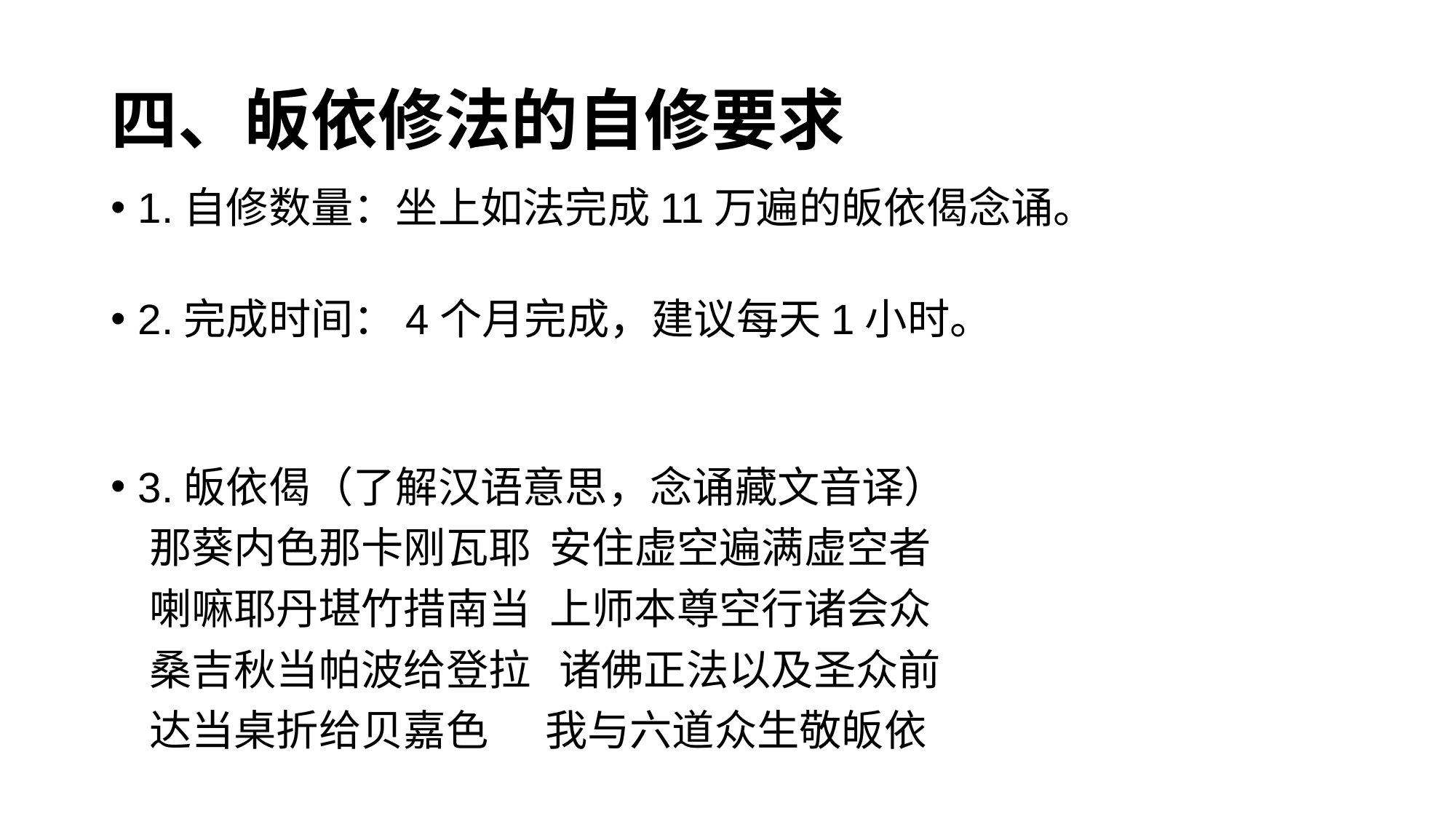

# 四、皈依修法的自修要求
1.自修数量：坐上如法完成11万遍的皈依偈念诵。
2.完成时间：4个月完成，建议每天1小时。

3.皈依偈（了解汉语意思，念诵藏文音译）
   那葵内色那卡刚瓦耶  安住虚空遍满虚空者
   喇嘛耶丹堪竹措南当  上师本尊空行诸会众
   桑吉秋当帕波给登拉   诸佛正法以及圣众前
   达当桌折给贝嘉色      我与六道众生敬皈依